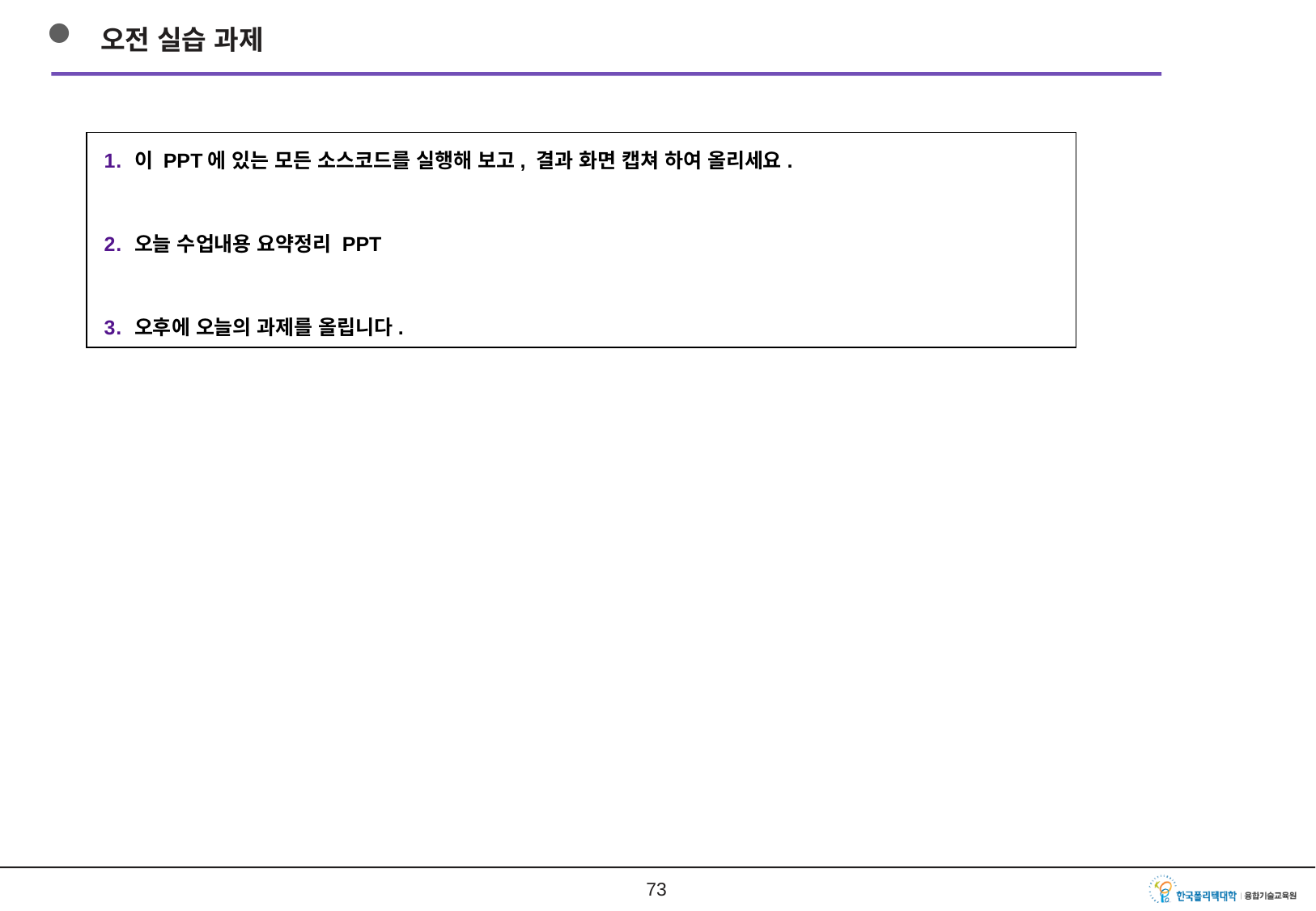

오전 실습 과제
이 PPT에 있는 모든 소스코드를 실행해 보고, 결과 화면 캡쳐 하여 올리세요.

오늘 수업내용 요약정리 PPT

오후에 오늘의 과제를 올립니다.
73